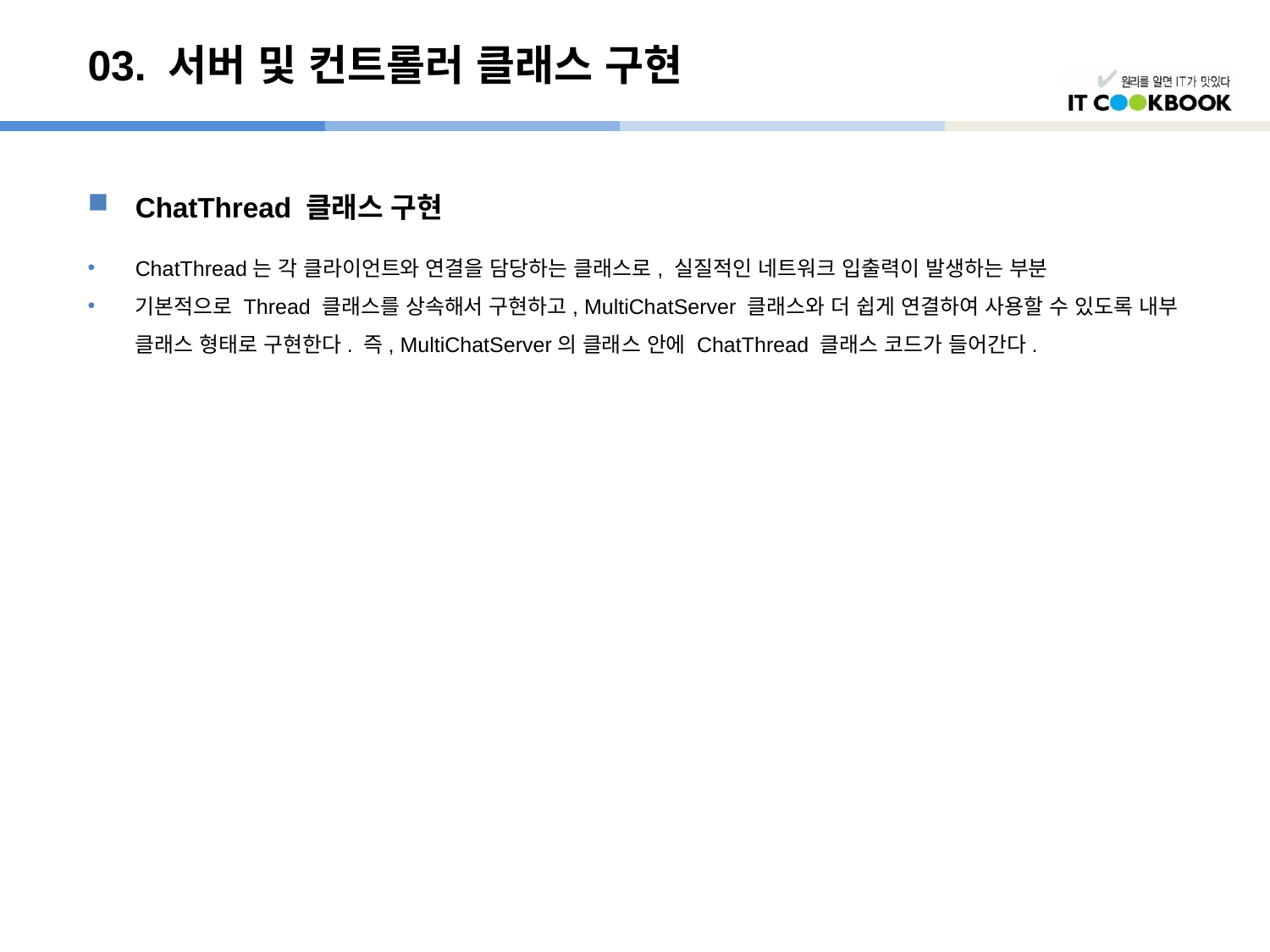

# 03. 서버 및 컨트롤러 클래스 구현
ChatThread 클래스 구현
ChatThread는 각 클라이언트와 연결을 담당하는 클래스로, 실질적인 네트워크 입출력이 발생하는 부분
기본적으로 Thread 클래스를 상속해서 구현하고, MultiChatServer 클래스와 더 쉽게 연결하여 사용할 수 있도록 내부 클래스 형태로 구현한다. 즉, MultiChatServer의 클래스 안에 ChatThread 클래스 코드가 들어간다.